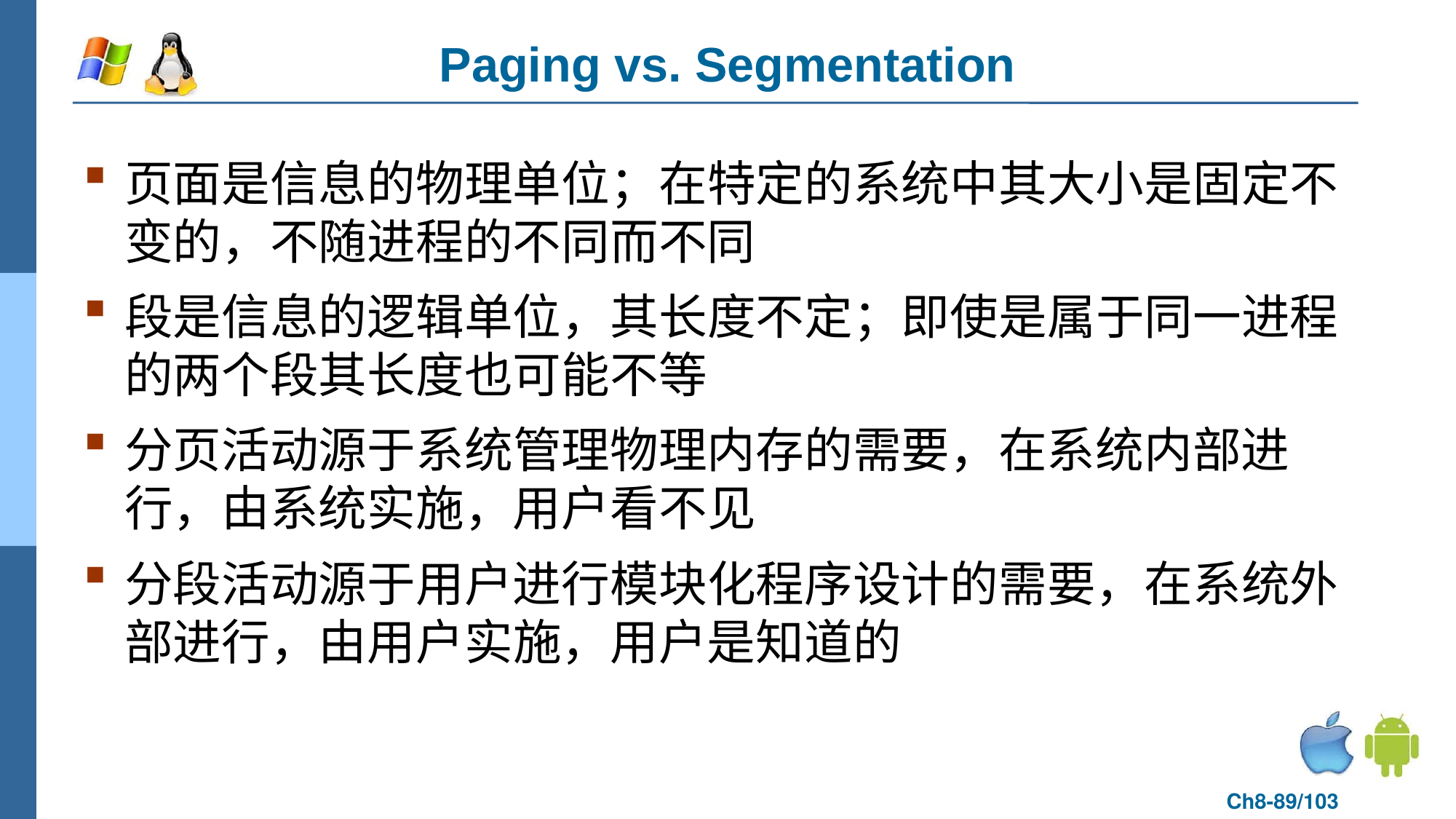

# Paging vs. Segmentation
页面是信息的物理单位；在特定的系统中其大小是固定不变的，不随进程的不同而不同
段是信息的逻辑单位，其长度不定；即使是属于同一进程的两个段其长度也可能不等
分页活动源于系统管理物理内存的需要，在系统内部进行，由系统实施，用户看不见
分段活动源于用户进行模块化程序设计的需要，在系统外部进行，由用户实施，用户是知道的